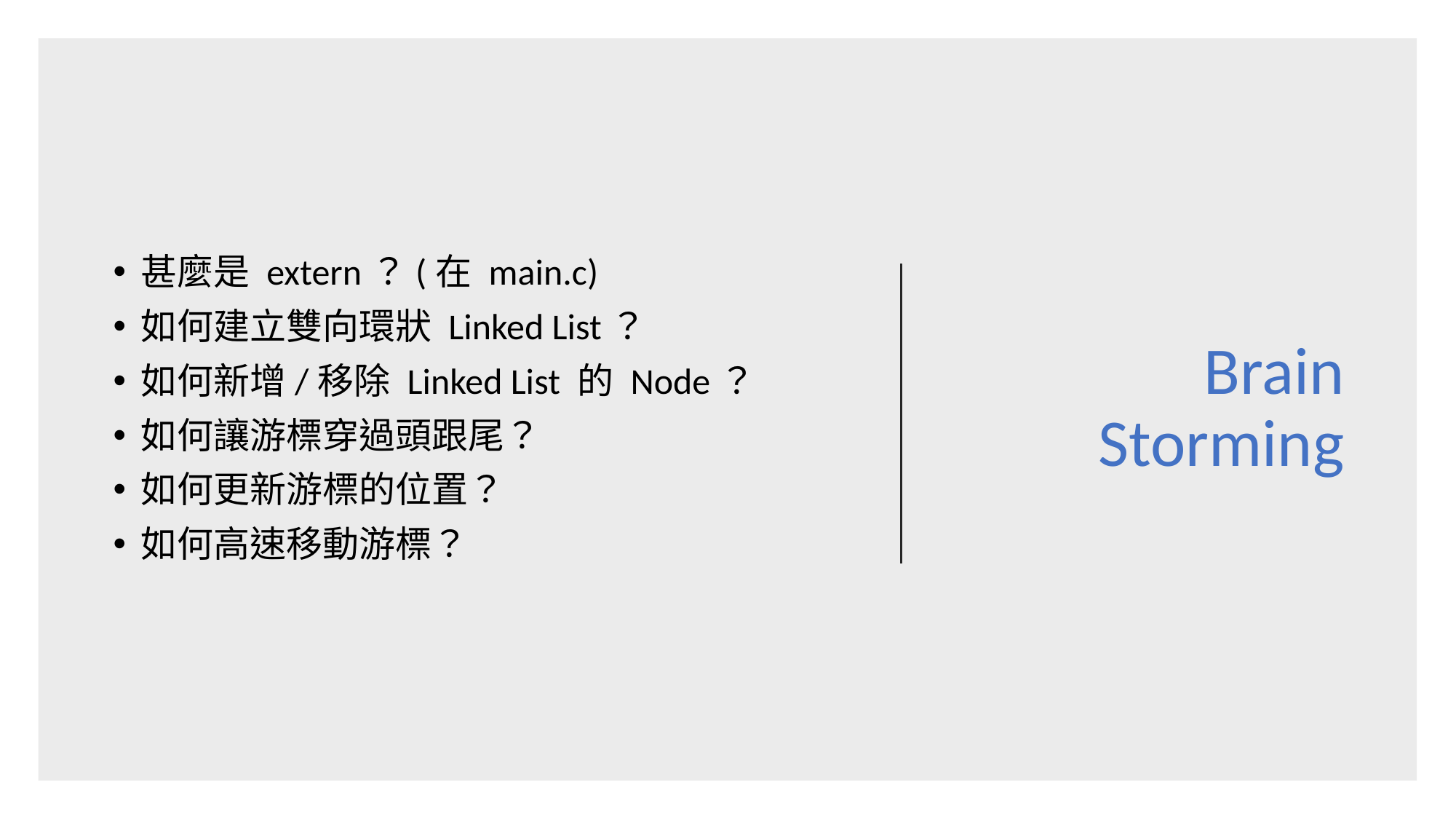

# Brain Storming
甚麼是 extern？(在 main.c)
如何建立雙向環狀 Linked List？
如何新增/移除 Linked List 的 Node？
如何讓游標穿過頭跟尾？
如何更新游標的位置？
如何高速移動游標？